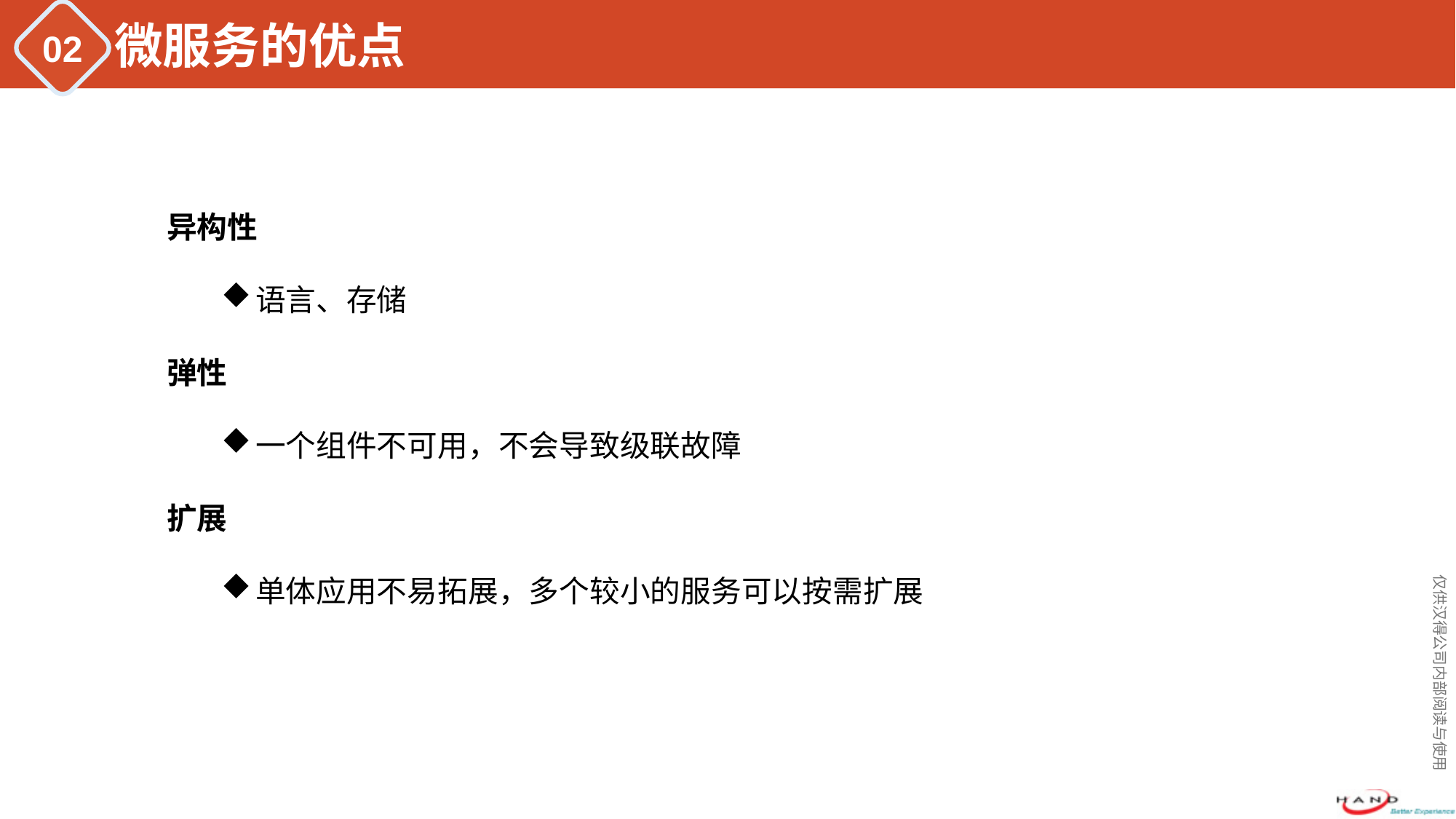

# 微服务的优点

02
异构性
语言、存储
弹性
一个组件不可用，不会导致级联故障
扩展
单体应用不易拓展，多个较小的服务可以按需扩展